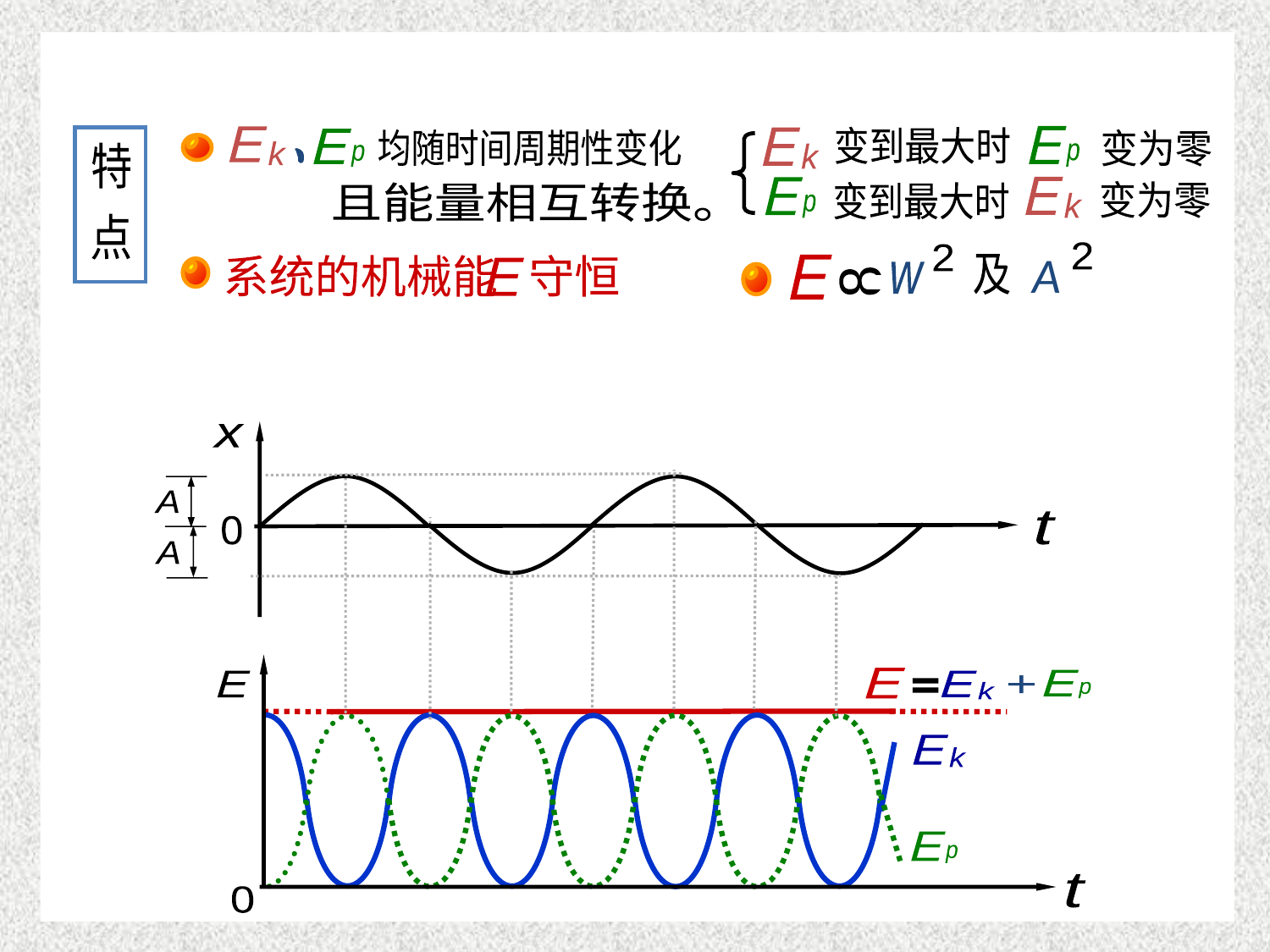

能量表达式

E
p
变到最大时
E
k
变为零

E
k
E
p
变为零
变到最大时
E
k

特
点
E
p
均随时间周期性变化

且能量相互转换。
2
A
2
ω
及
E
8

系统的机械能   守恒
E

x
x

A
t
0

A

E
E
p
E
k
+

E

E
k

E
p
t
0